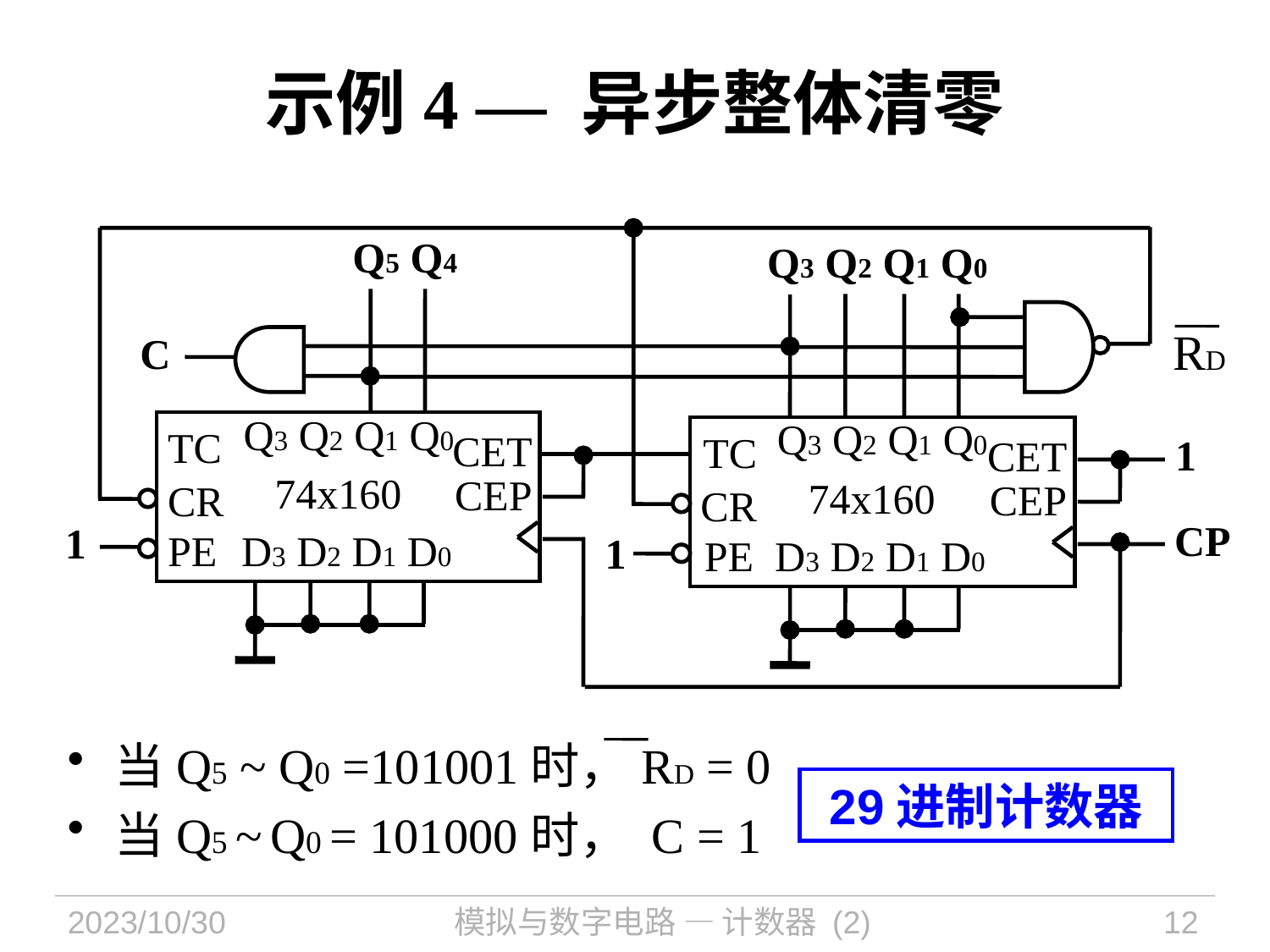

# 示例4 — 异步整体清零
Q5 Q4

Q3 Q2 Q1 Q0

RD

C

Q3 Q2 Q1 Q0
Q3 Q2 Q1 Q0

TC

CET
TC
CET
1

74x160
CEP
74x160
CEP
CR
CR

PE
D3 D2 D1 D0
CP
1

PE
D3 D2 D1 D0

1

当Q5 ~ Q0 =101001时，RD = 0
当Q5 ~ Q0 = 101000时， C = 1

29进制计数器
2023/10/30
模拟与数字电路 — 计数器 (2)
12